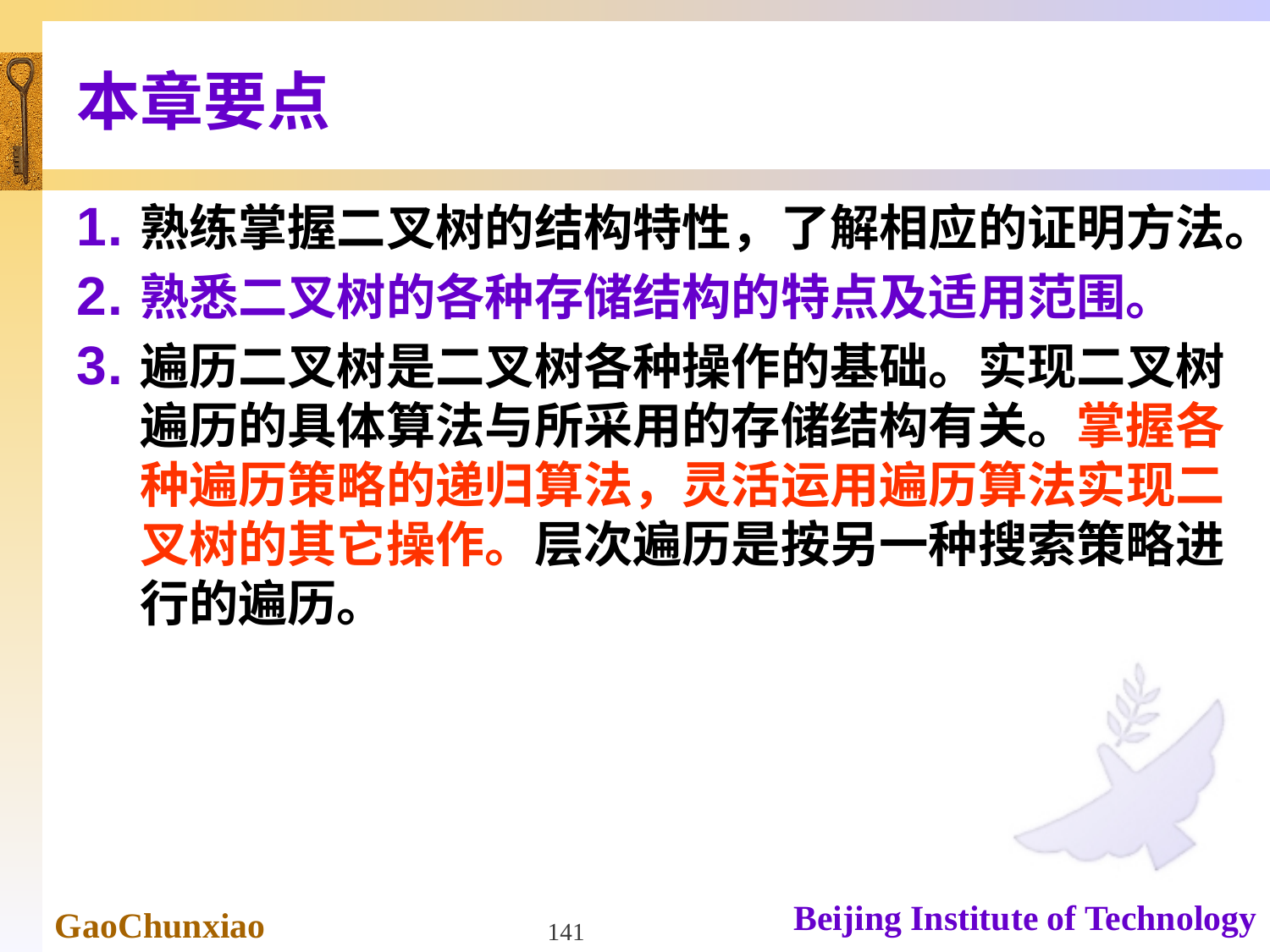

# 本章要点
熟练掌握二叉树的结构特性，了解相应的证明方法。
熟悉二叉树的各种存储结构的特点及适用范围。
遍历二叉树是二叉树各种操作的基础。实现二叉树遍历的具体算法与所采用的存储结构有关。掌握各种遍历策略的递归算法，灵活运用遍历算法实现二叉树的其它操作。层次遍历是按另一种搜索策略进行的遍历。
141